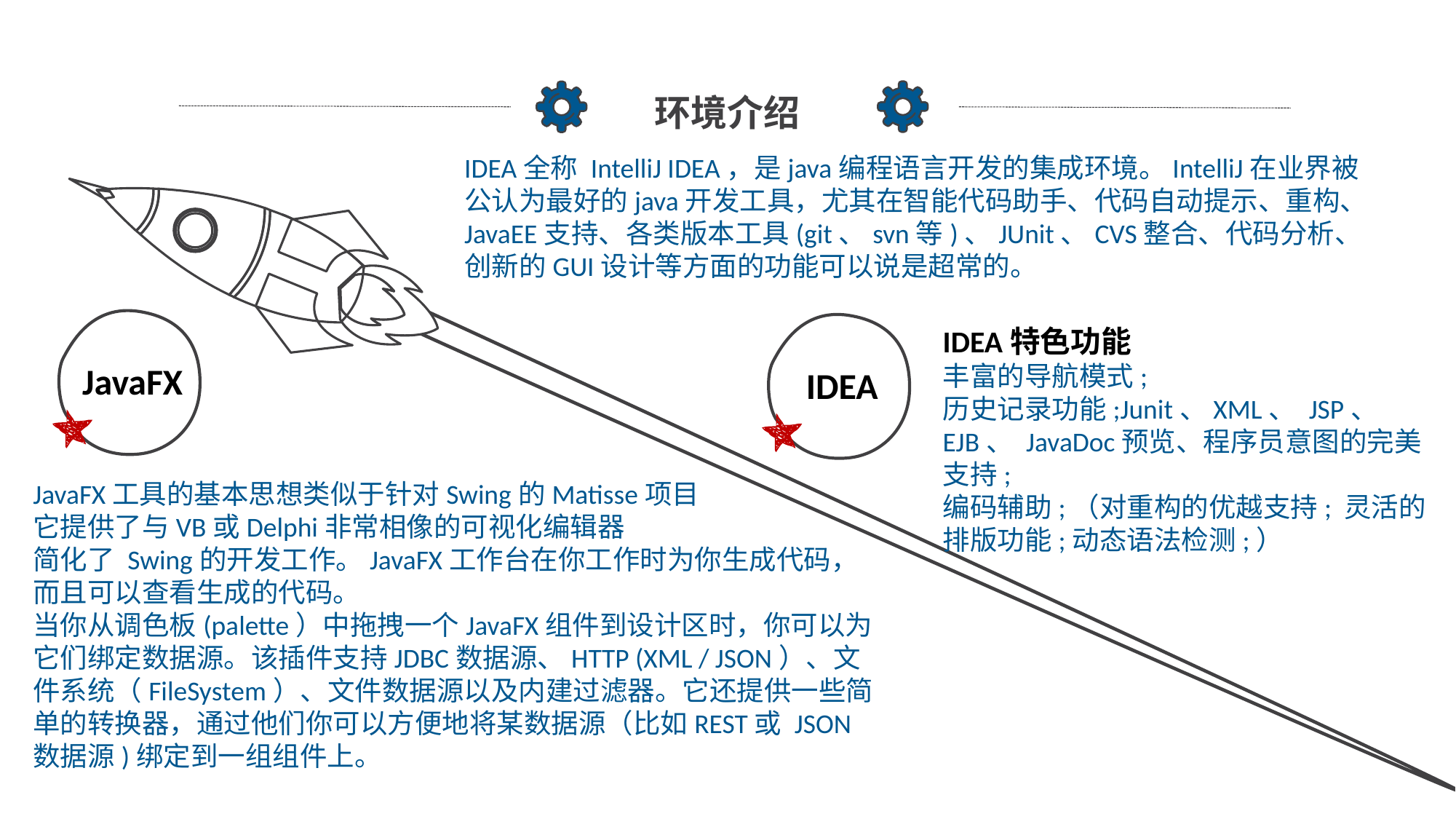

环境介绍
IDEA全称 IntelliJ IDEA，是java编程语言开发的集成环境。IntelliJ在业界被公认为最好的java开发工具，尤其在智能代码助手、代码自动提示、重构、JavaEE支持、各类版本工具(git、svn等)、JUnit、CVS整合、代码分析、 创新的GUI设计等方面的功能可以说是超常的。

IDEA特色功能
丰富的导航模式;
历史记录功能;Junit、XML、 JSP、 EJB、 JavaDoc预览、程序员意图的完美支持;
编码辅助;（对重构的优越支持; 灵活的排版功能;动态语法检测;）
JavaFX

IDEA

JavaFX工具的基本思想类似于针对Swing的Matisse项目
它提供了与VB或Delphi非常相像的可视化编辑器
简化了 Swing的开发工作。JavaFX工作台在你工作时为你生成代码，而且可以查看生成的代码。
当你从调色板(palette）中拖拽一个JavaFX组件到设计区时，你可以为它们绑定数据源。该插件支持JDBC数据源、HTTP (XML / JSON）、文件系统（FileSystem）、文件数据源以及内建过滤器。它还提供一些简单的转换器，通过他们你可以方便地将某数据源（比如REST或 JSON数据源)绑定到一组组件上。